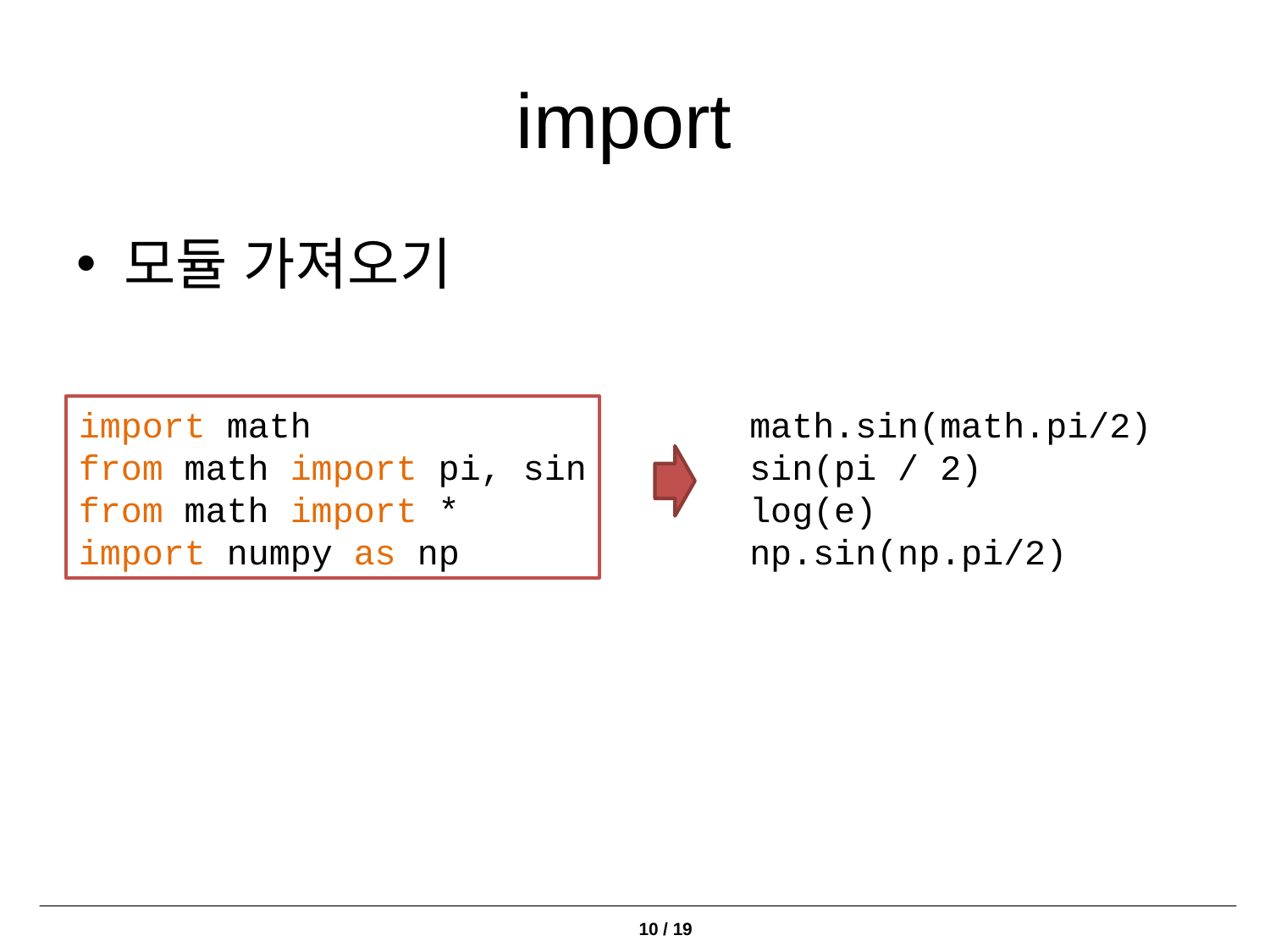

# import
모듈 가져오기
math.sin(math.pi/2)
sin(pi / 2)
log(e)
np.sin(np.pi/2)
import math
from math import pi, sin
from math import *
import numpy as np